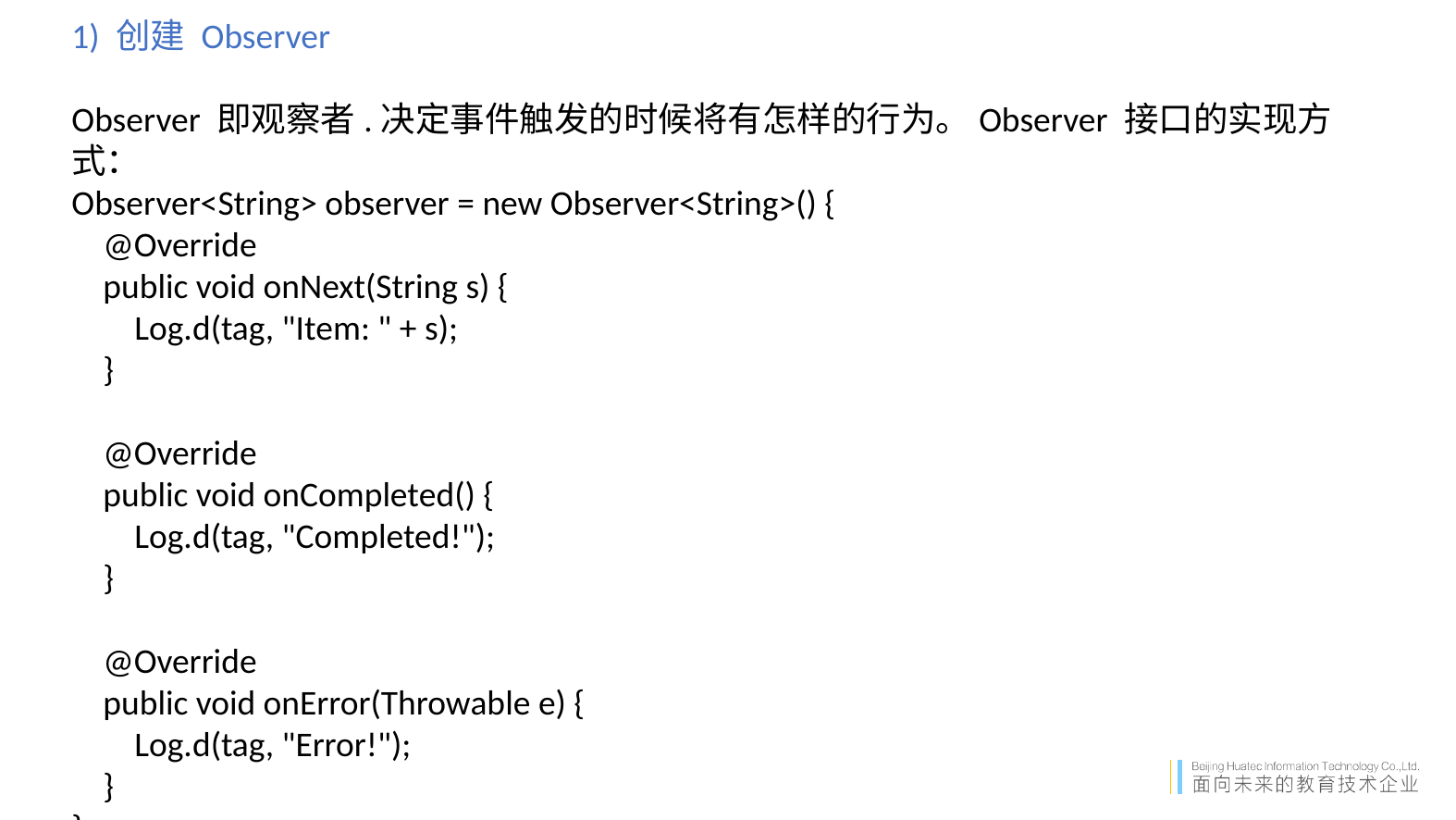

1) 创建 Observer

Observer 即观察者.决定事件触发的时候将有怎样的行为。Observer 接口的实现方式：
Observer<String> observer = new Observer<String>() {
    @Override
    public void onNext(String s) {
        Log.d(tag, "Item: " + s);
    }

    @Override
    public void onCompleted() {
        Log.d(tag, "Completed!");
    }

    @Override
    public void onError(Throwable e) {
        Log.d(tag, "Error!");
    }
};